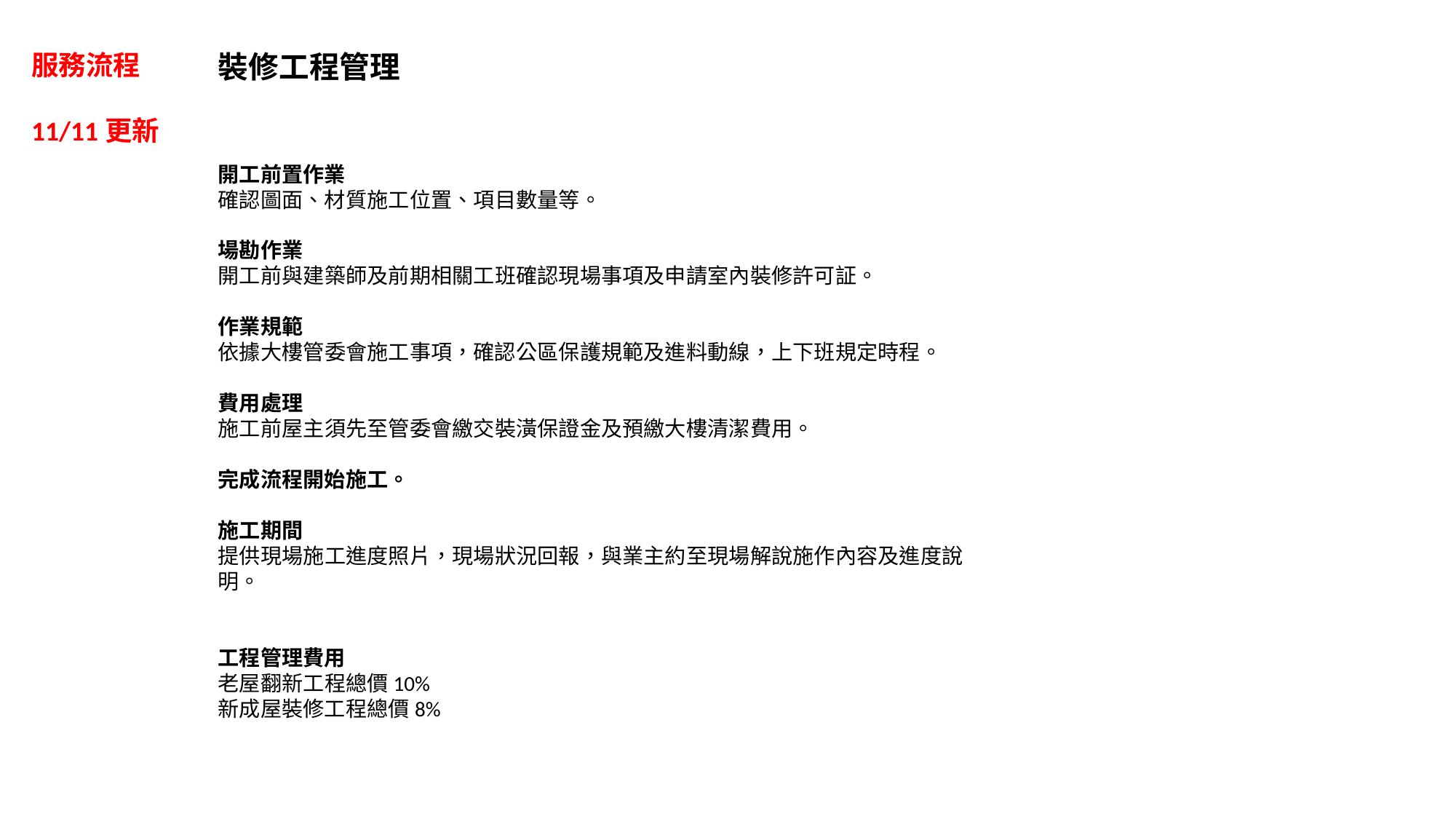

服務流程

11/11更新

裝修工程管理

開工前置作業
確認圖面、材質施工位置、項目數量等。

場勘作業
開工前與建築師及前期相關工班確認現場事項及申請室內裝修許可証。

作業規範
依據大樓管委會施工事項，確認公區保護規範及進料動線，上下班規定時程。

費用處理
施工前屋主須先至管委會繳交裝潢保證金及預繳大樓清潔費用。

完成流程開始施工。

施工期間
提供現場施工進度照片，現場狀況回報，與業主約至現場解說施作內容及進度說明。

工程管理費用
老屋翻新工程總價10%
新成屋裝修工程總價8%